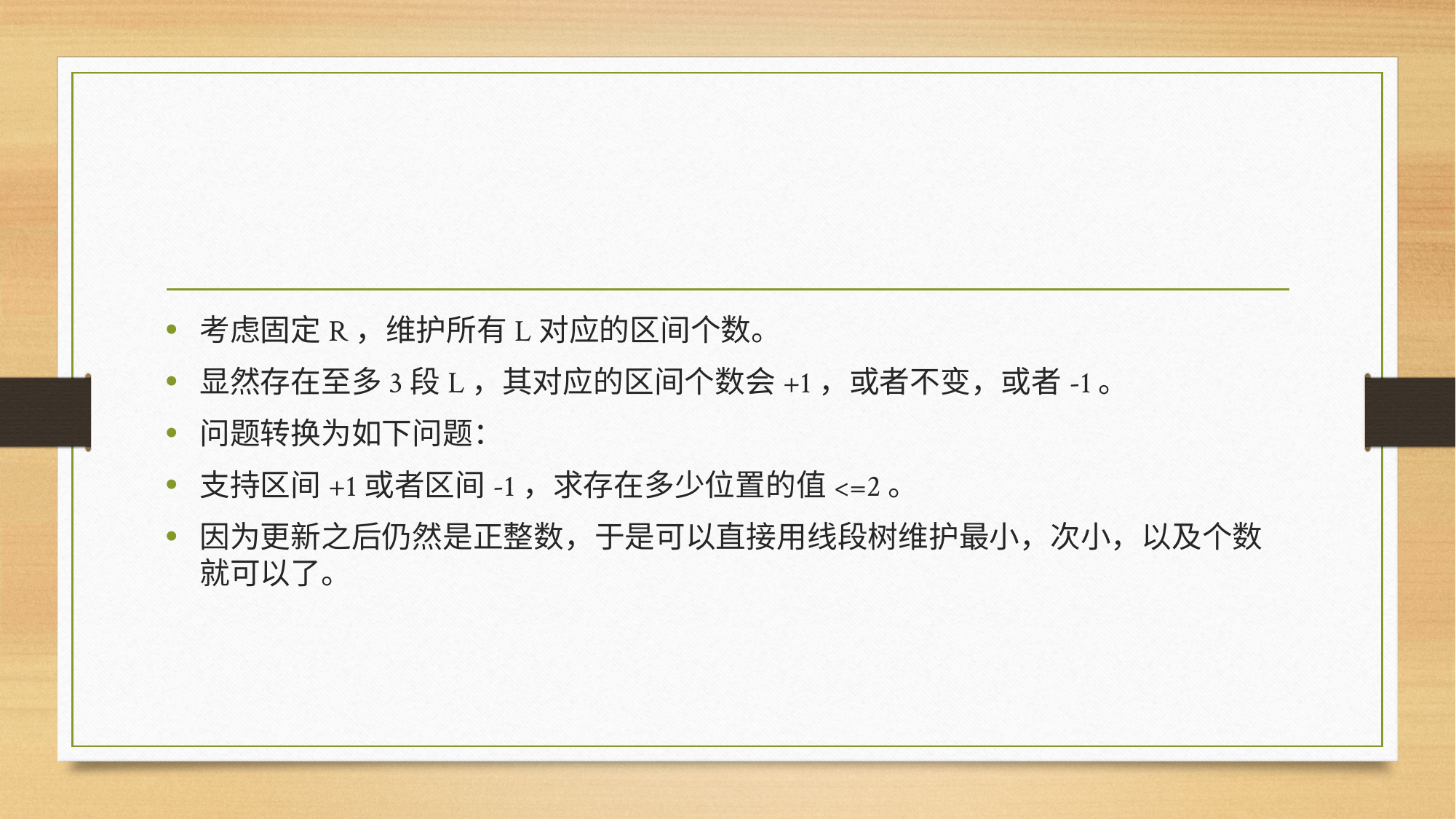

#
考虑固定R，维护所有L对应的区间个数。
显然存在至多3段L，其对应的区间个数会+1，或者不变，或者-1。
问题转换为如下问题：
支持区间+1或者区间-1，求存在多少位置的值<=2。
因为更新之后仍然是正整数，于是可以直接用线段树维护最小，次小，以及个数就可以了。